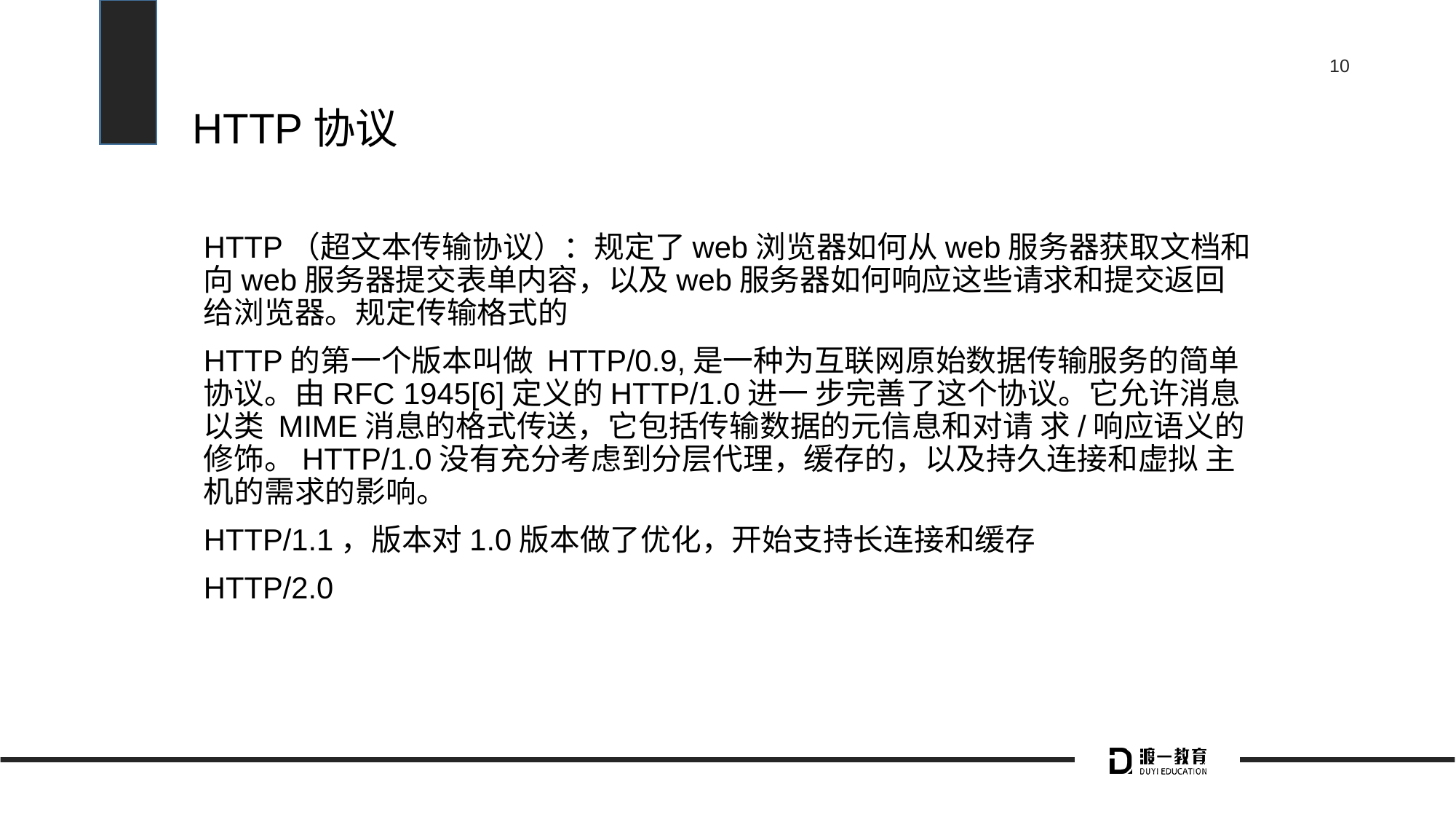

# HTTP协议
HTTP（超文本传输协议）：规定了web浏览器如何从web服务器获取文档和向web服务器提交表单内容，以及web服务器如何响应这些请求和提交返回给浏览器。规定传输格式的
HTTP的第一个版本叫做 HTTP/0.9,是一种为互联网原始数据传输服务的简单协议。由RFC 1945[6]定义的HTTP/1.0进一 步完善了这个协议。它允许消息以类 MIME消息的格式传送，它包括传输数据的元信息和对请 求/响应语义的修饰。HTTP/1.0没有充分考虑到分层代理，缓存的，以及持久连接和虚拟 主机的需求的影响。
HTTP/1.1，版本对1.0版本做了优化，开始支持长连接和缓存
HTTP/2.0